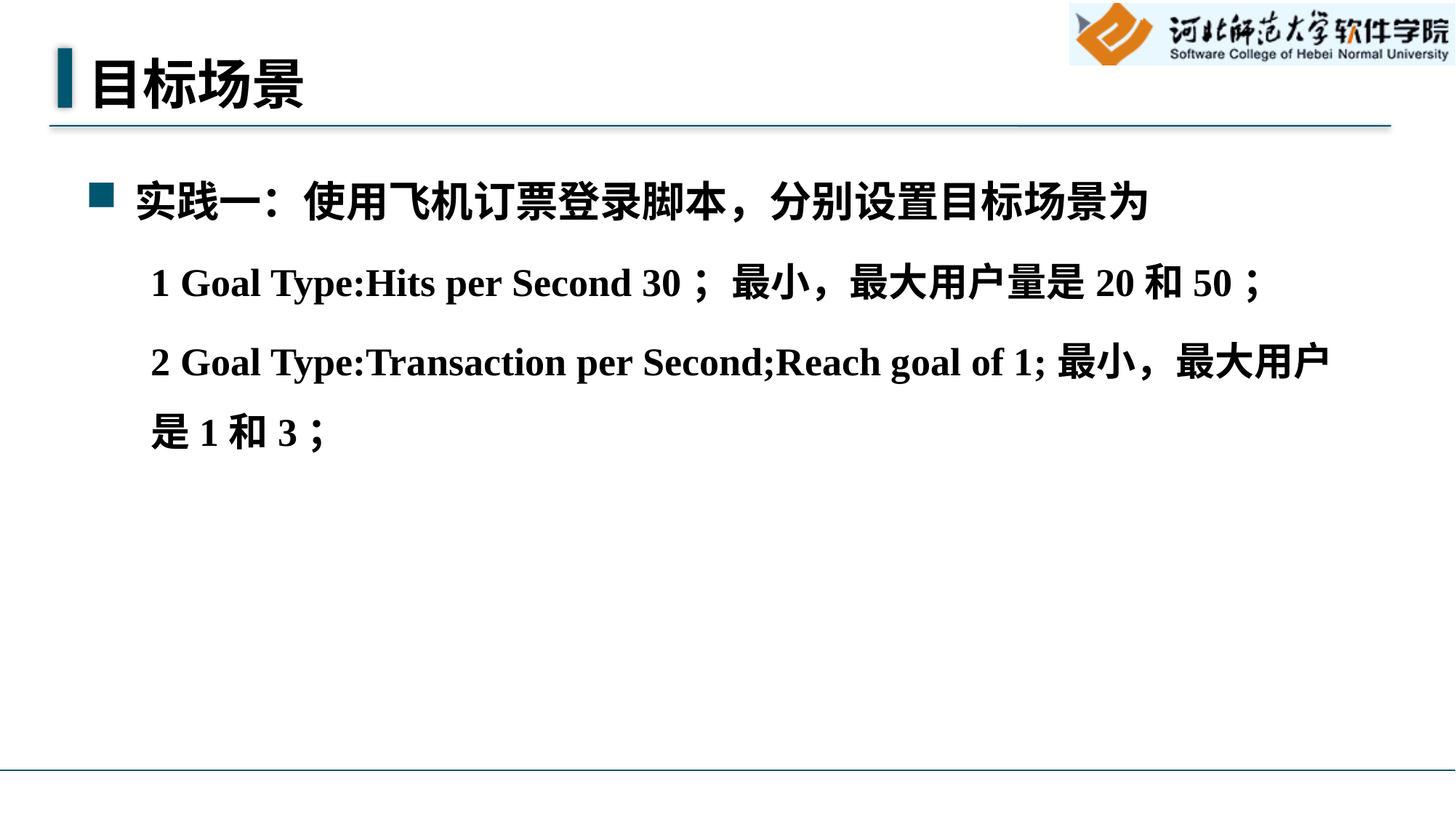

# 目标场景
实践一：使用飞机订票登录脚本，分别设置目标场景为
1 Goal Type:Hits per Second 30；最小，最大用户量是20和50；
2 Goal Type:Transaction per Second;Reach goal of 1;最小，最大用户是1和3；